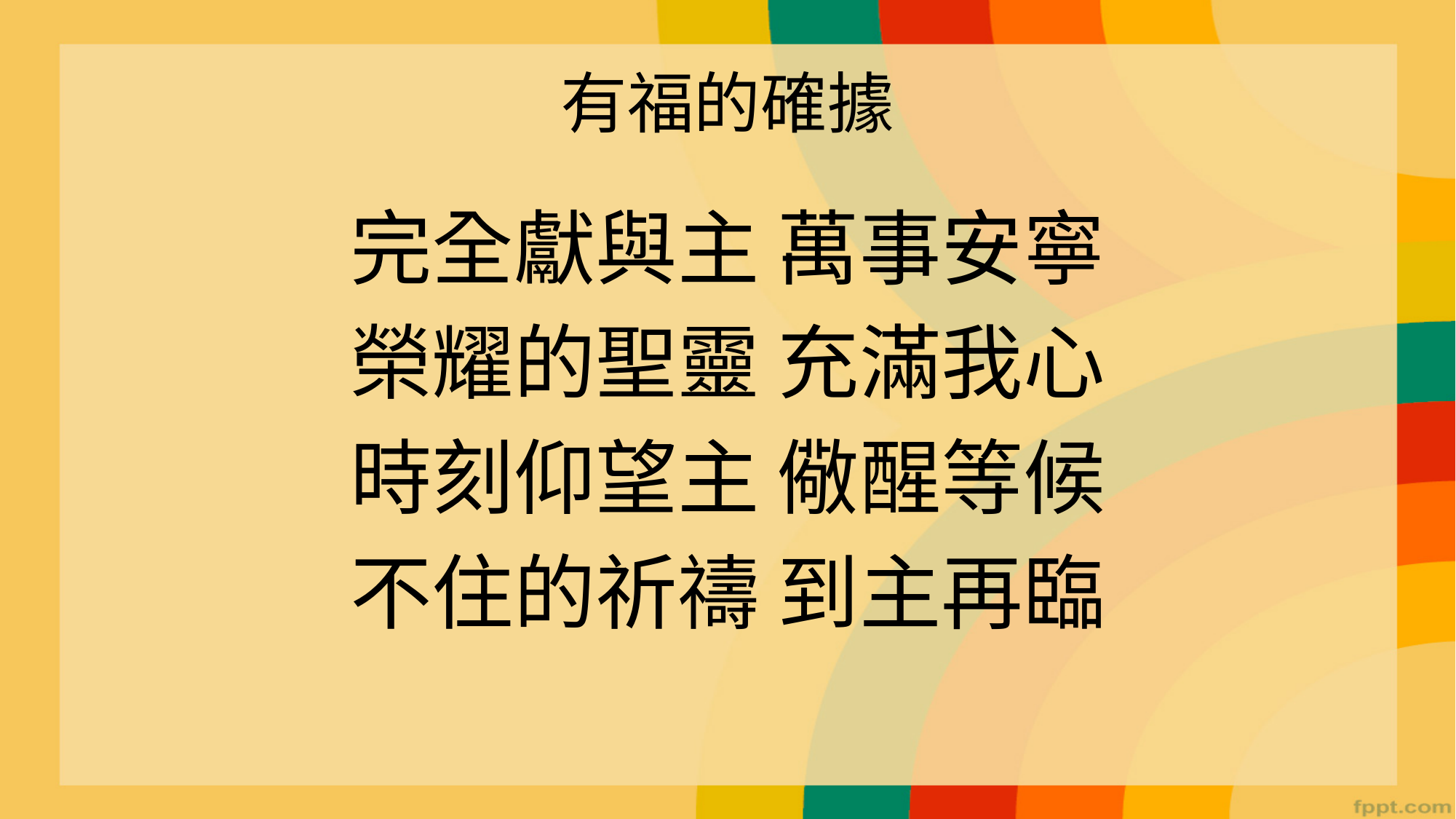

# 有福的確據
完全獻與主 萬事安寧
榮耀的聖靈 充滿我心
時刻仰望主 儆醒等候
不住的祈禱 到主再臨